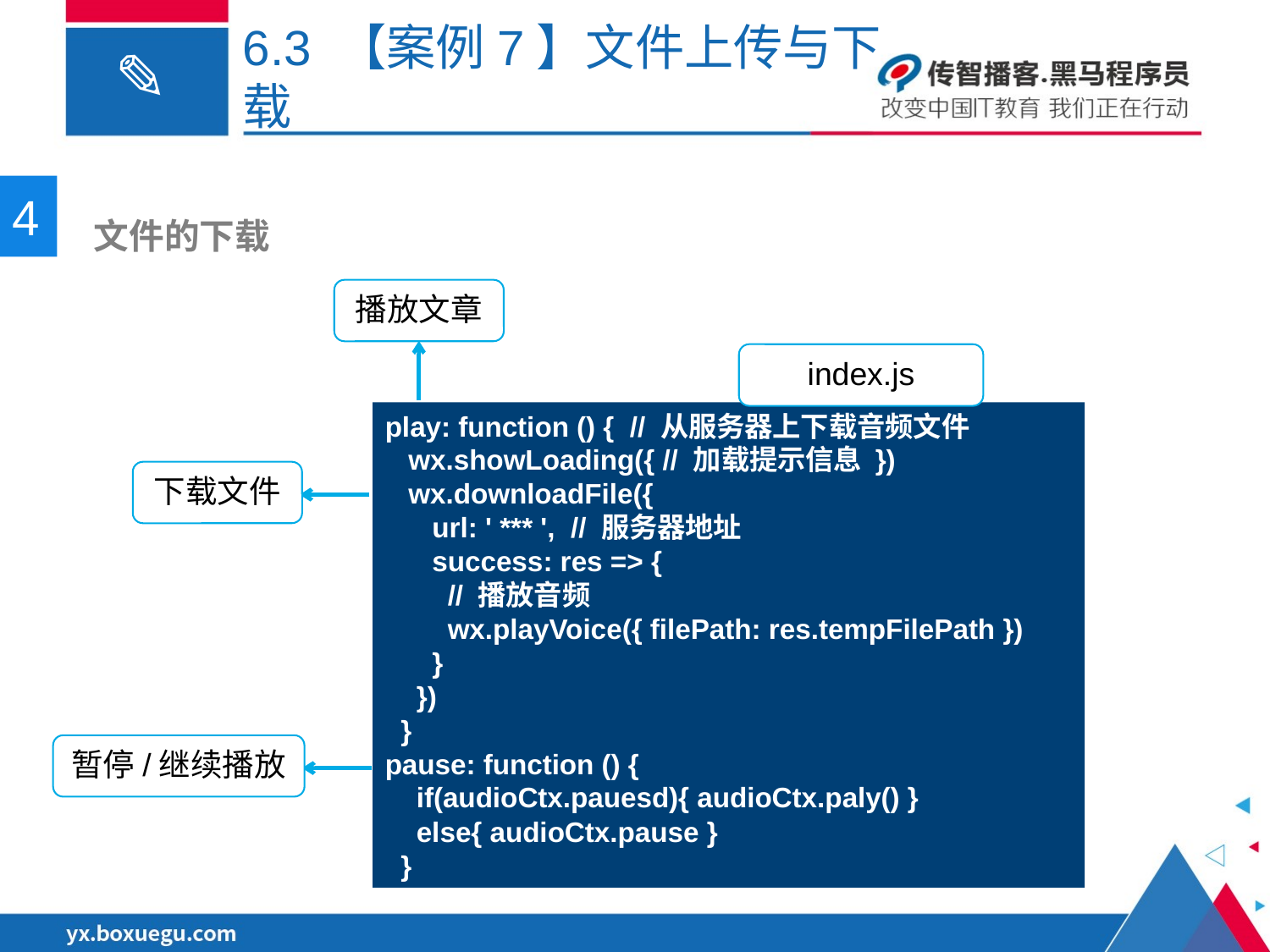

# 6.3 【案例7】文件上传与下载

4
  文件的下载
播放文章
index.js
play: function () {  // 从服务器上下载音频文件
   wx.showLoading({ // 加载提示信息 })
   wx.downloadFile({
      url: ' *** ',  // 服务器地址
      success: res => {
        // 播放音频
        wx.playVoice({ filePath: res.tempFilePath })
      }
    })
  }
pause: function () {
    if(audioCtx.pauesd){ audioCtx.paly() }
    else{ audioCtx.pause }
  }
下载文件
暂停/继续播放